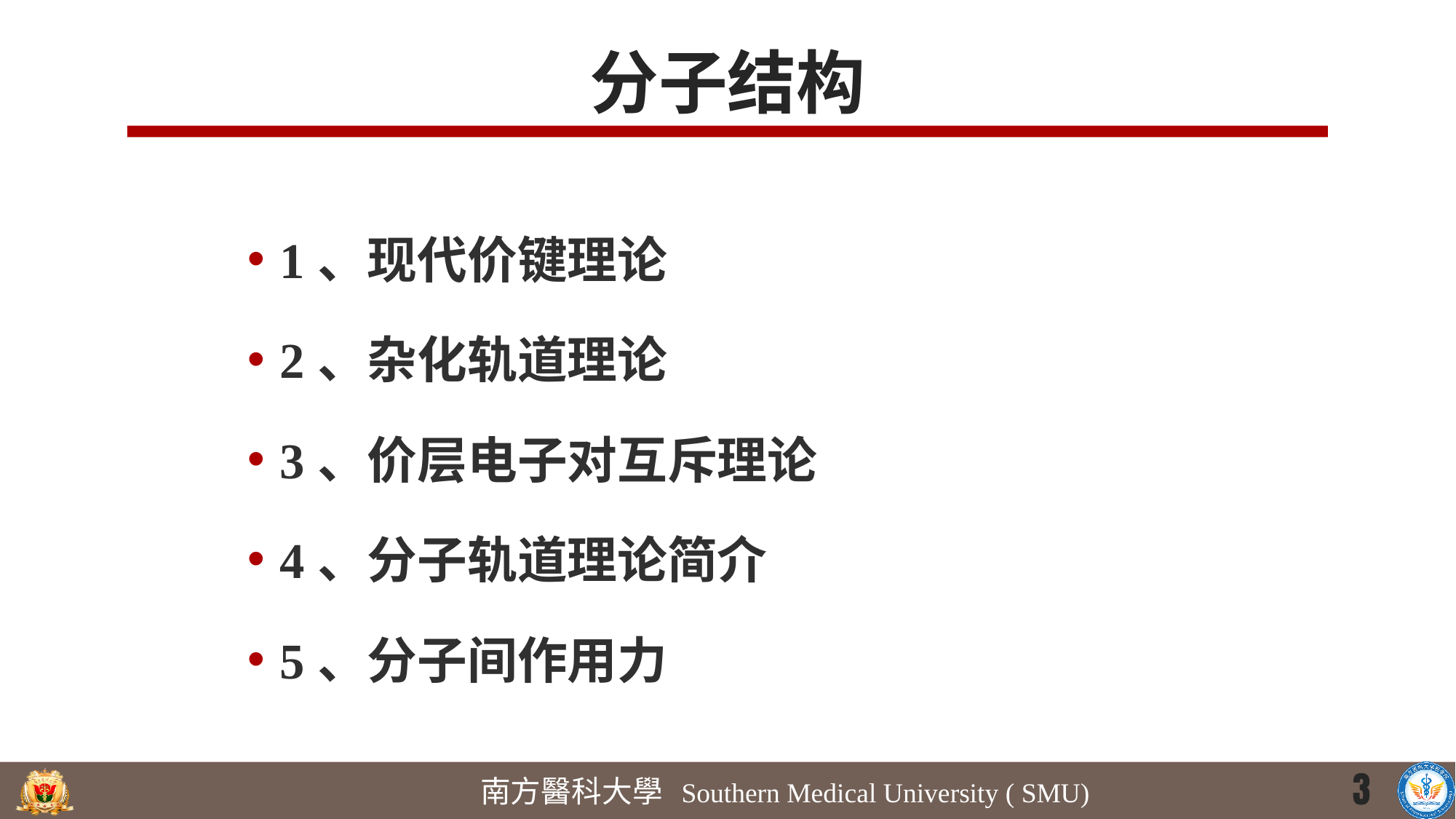

# 分子结构
1、现代价键理论
2、杂化轨道理论
3、价层电子对互斥理论
4、分子轨道理论简介
5、分子间作用力
3